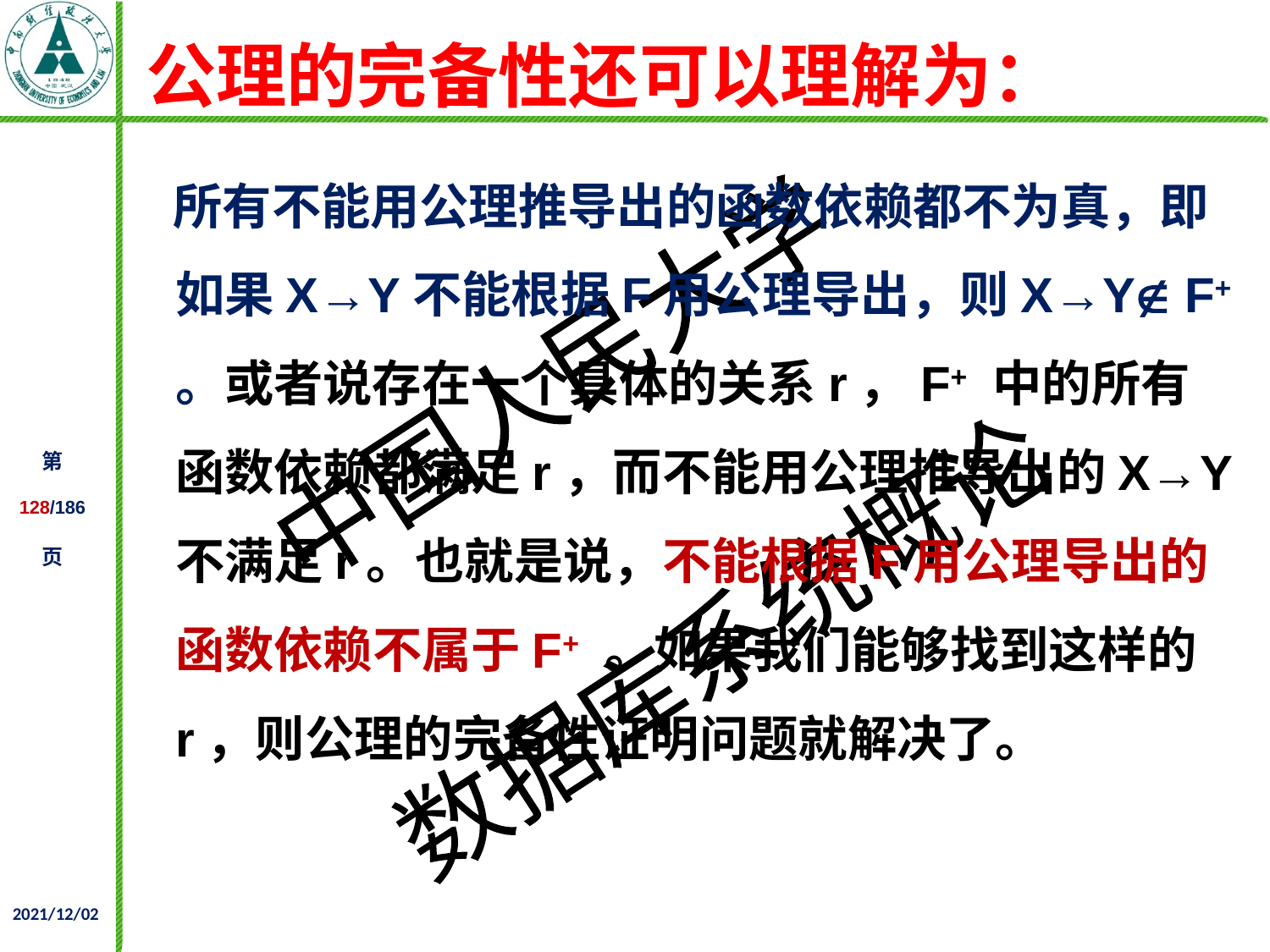

# 公理的完备性还可以理解为：
   所有不能用公理推导出的函数依赖都不为真，即如果X→Y不能根据F用公理导出，则X→Y∉ F+ 。或者说存在一个具体的关系r，F+ 中的所有函数依赖都满足r，而不能用公理推导出的X→Y不满足r。也就是说，不能根据F用公理导出的函数依赖不属于F+ 。如果我们能够找到这样的r，则公理的完备性证明问题就解决了。
2021/12/02